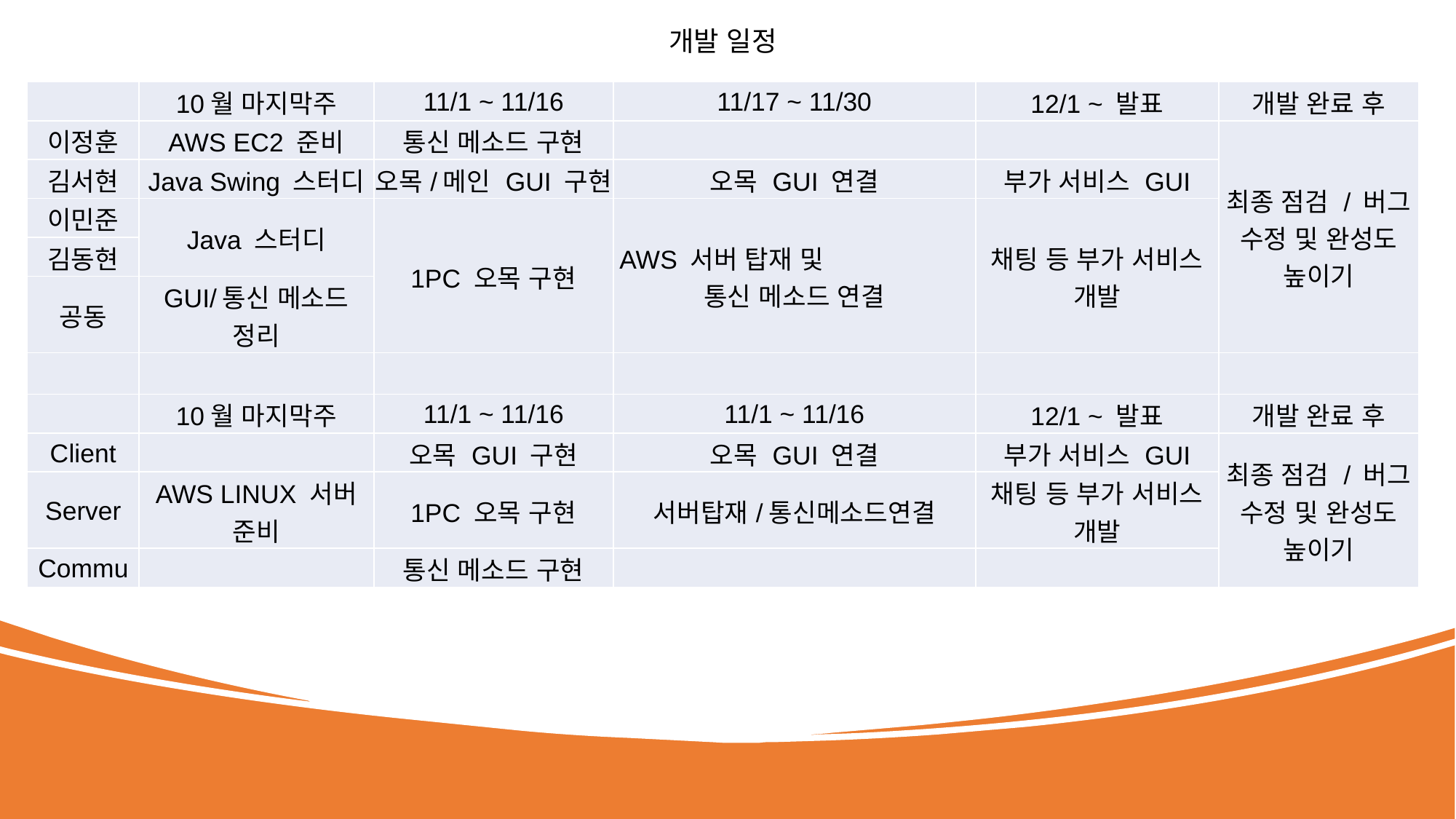

개발 일정
|  | 10월 마지막주 | 11/1 ~ 11/16 | 11/17 ~ 11/30 | 12/1 ~ 발표 | 개발 완료 후 |
| --- | --- | --- | --- | --- | --- |
| 이정훈 | AWS EC2 준비 | 통신 메소드 구현 |  |  | 최종 점검 / 버그 수정 및 완성도 높이기 |
| 김서현 | Java Swing 스터디 | 오목/메인 GUI 구현 | 오목 GUI 연결 | 부가 서비스 GUI |  |
| 이민준 | Java 스터디 | 1PC 오목 구현 | AWS 서버 탑재 및 통신 메소드 연결 | 채팅 등 부가 서비스 개발 |  |
| 김동현 |  |  |  |  |  |
| 공동 | GUI/통신 메소드 정리 |  |  |  |  |
|  |  |  |  |  |  |
|  | 10월 마지막주 | 11/1 ~ 11/16 | 11/1 ~ 11/16 | 12/1 ~ 발표 | 개발 완료 후 |
| Client |  | 오목 GUI 구현 | 오목 GUI 연결 | 부가 서비스 GUI | 최종 점검 / 버그 수정 및 완성도 높이기 |
| Server | AWS LINUX 서버 준비 | 1PC 오목 구현 | 서버탑재/통신메소드연결 | 채팅 등 부가 서비스 개발 |  |
| Commu |  | 통신 메소드 구현 |  |  |  |